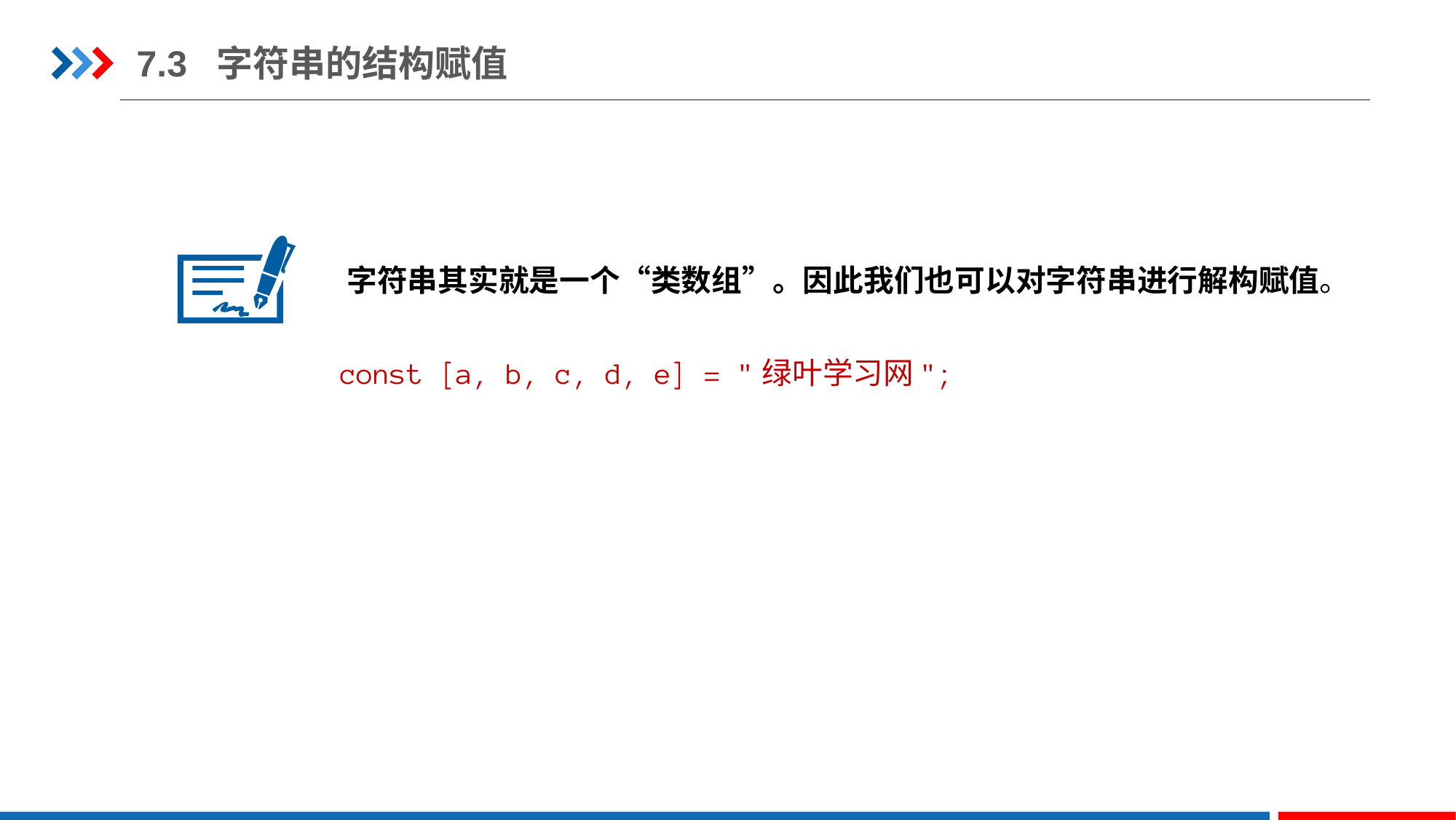

7.3  字符串的结构赋值

字符串其实就是一个“类数组”。因此我们也可以对字符串进行解构赋值。
const [a, b, c, d, e] = "绿叶学习网";